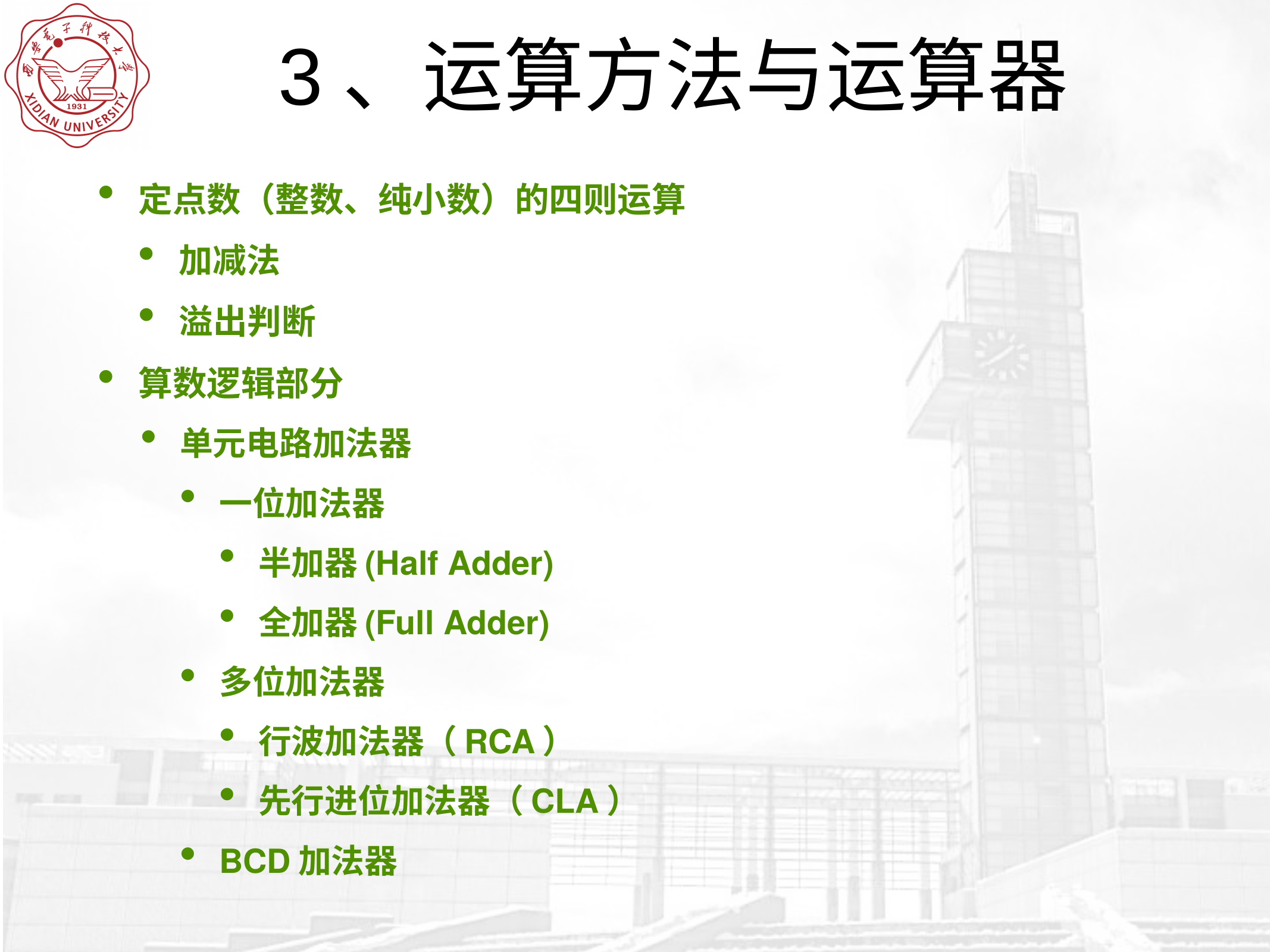

# 3、运算方法与运算器
定点数（整数、纯小数）的四则运算
加减法
溢出判断
算数逻辑部分
单元电路加法器
一位加法器
半加器(Half Adder)
全加器(Full Adder)
多位加法器
行波加法器（RCA）
先行进位加法器（CLA）
BCD加法器